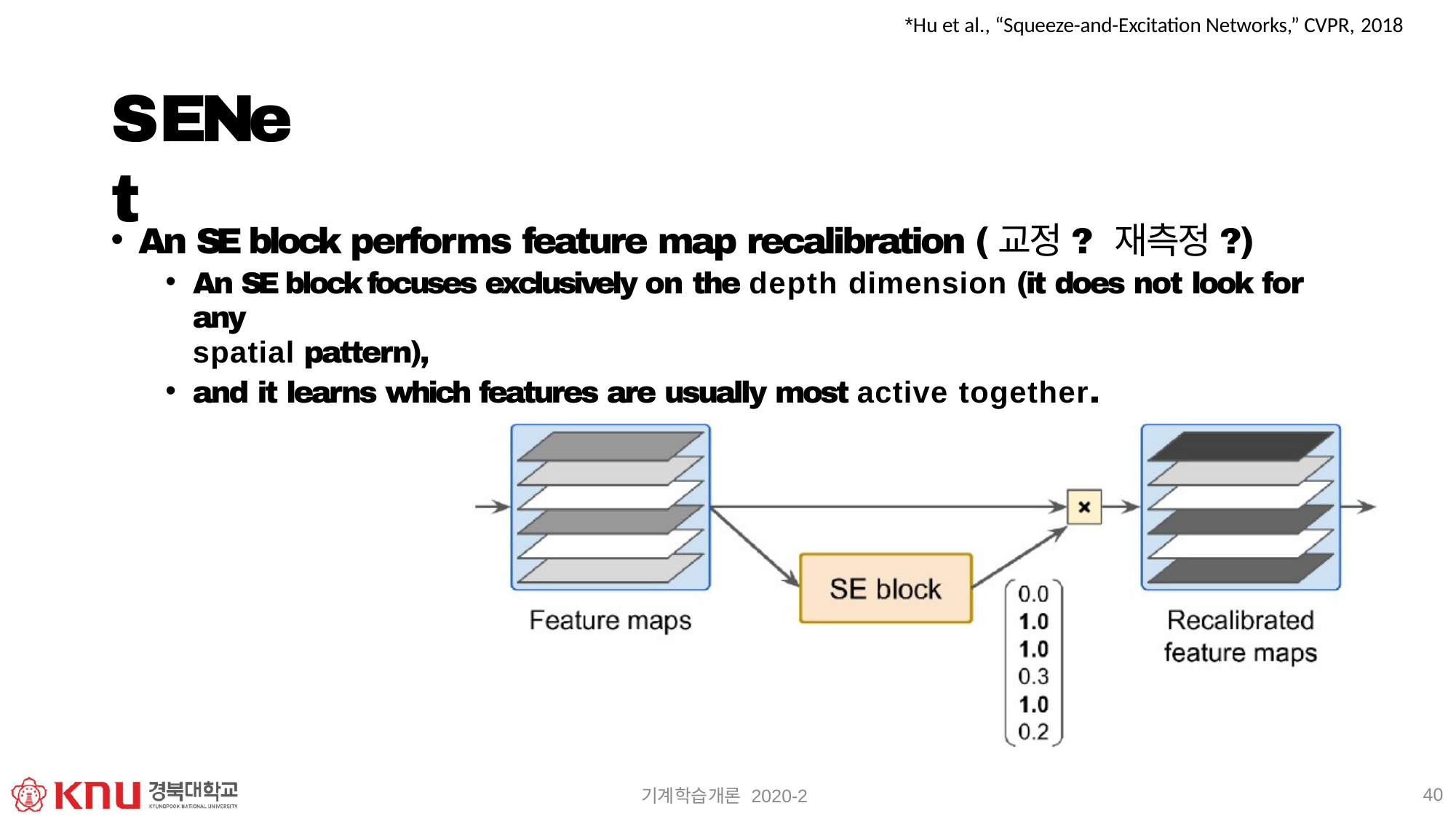

*Hu et al., “Squeeze-and-Excitation Networks,” CVPR, 2018
# SENet
An SE block performs feature map recalibration (교정? 재측정?)
An SE block focuses exclusively on the depth dimension (it does not look for any
spatial pattern),
and it learns which features are usually most active together.

40
기계학습개론 2020-2